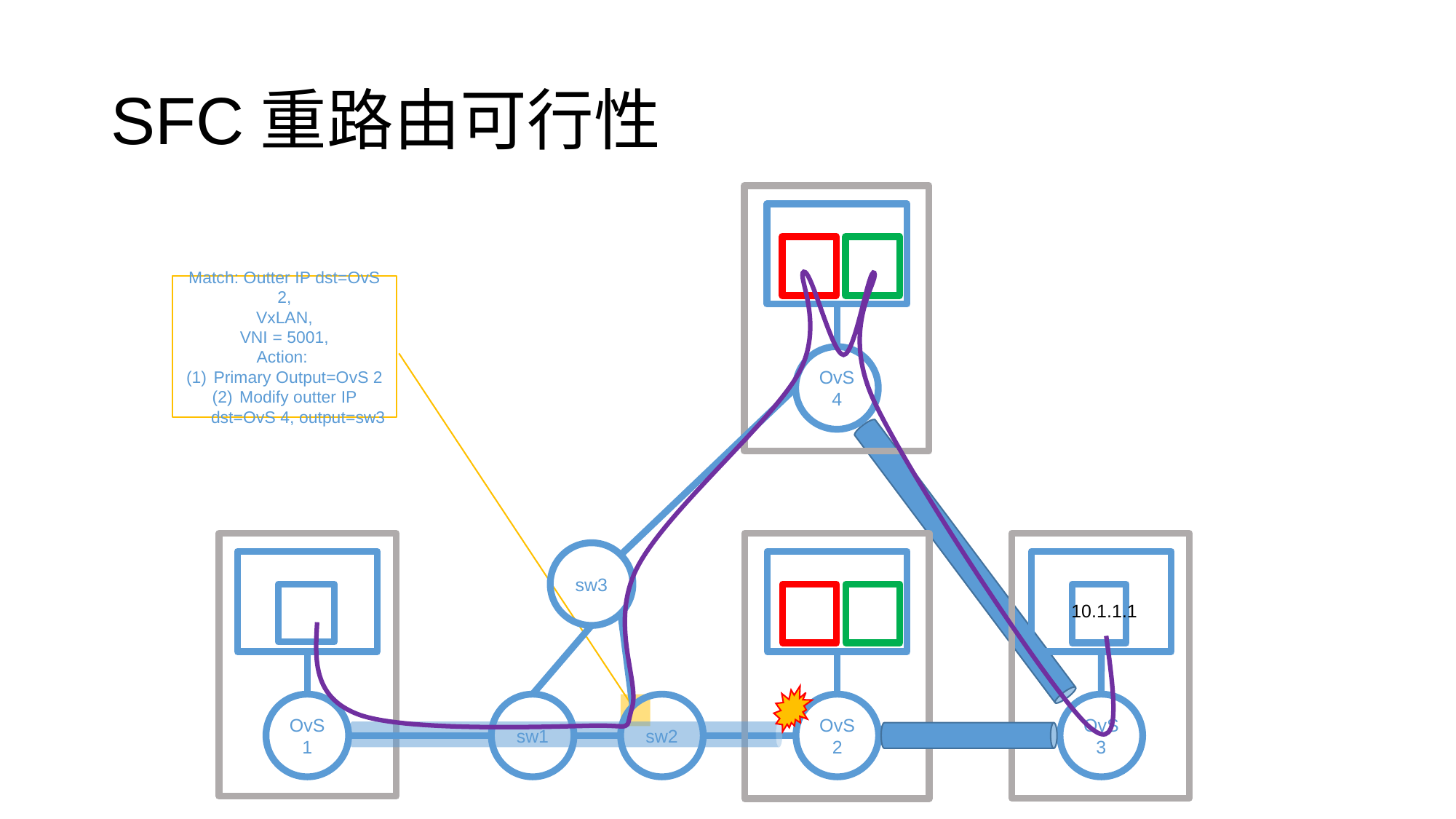

# SFC重路由可行性

Match: Outter IP dst=OvS 2,
VxLAN,
VNI = 5001,
Action:
Primary Output=OvS 2
Modify outter IP dst=OvS 4, output=sw3
OvS4

sw3

10.1.1.1

OvS1
sw1
sw2
OvS3
OvS2